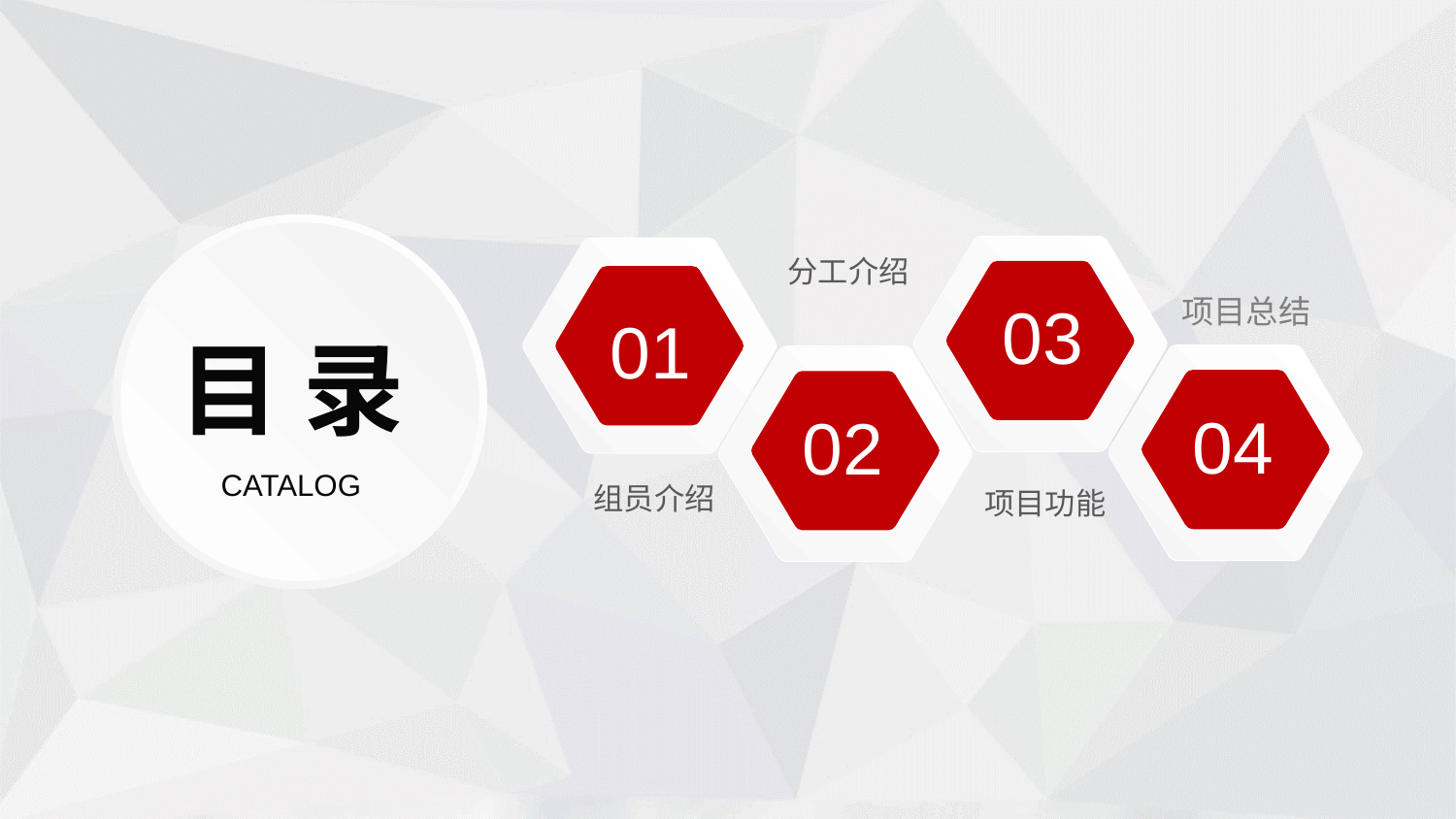

03

01
分工介绍

项目总结
目 录

04

02
CATALOG
组员介绍

项目功能